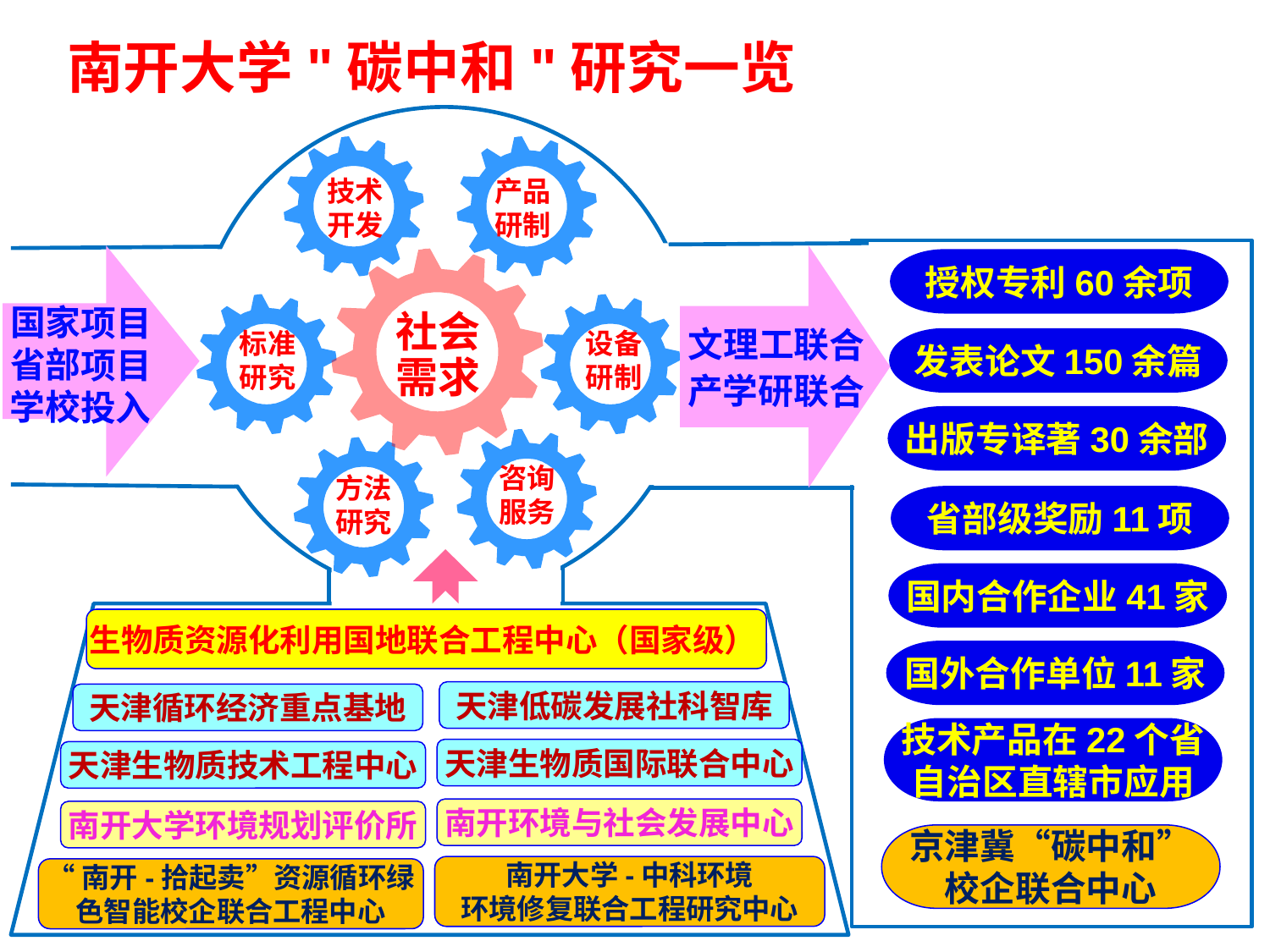

南开大学"碳中和"研究一览

产品
研制

技术
开发

授权专利60余项
国家自然科学基金项目
天津市
教委项目
天津市科技支撑项目

国家项目
省部项目
学校投入
文理工联合
产学研联合

社会需求
发表论文150余篇
标准
研究

设备
研制

内蒙古科技厅
科技计划项目
天津市农业成果转化与推广项目
出版专译著30余部

咨询
服务

方法
研究

省部级奖励11项

国内合作企业41家
生物质资源化利用国地联合工程中心（国家级）
国外合作单位11家
天津低碳发展社科智库
天津循环经济重点基地
技术产品在22个省自治区直辖市应用
天津生物质国际联合中心
天津生物质技术工程中心
南开环境与社会发展中心
南开大学环境规划评价所
京津冀“碳中和”校企联合中心
南开大学-中科环境
环境修复联合工程研究中心
“南开-拾起卖”资源循环绿色智能校企联合工程中心